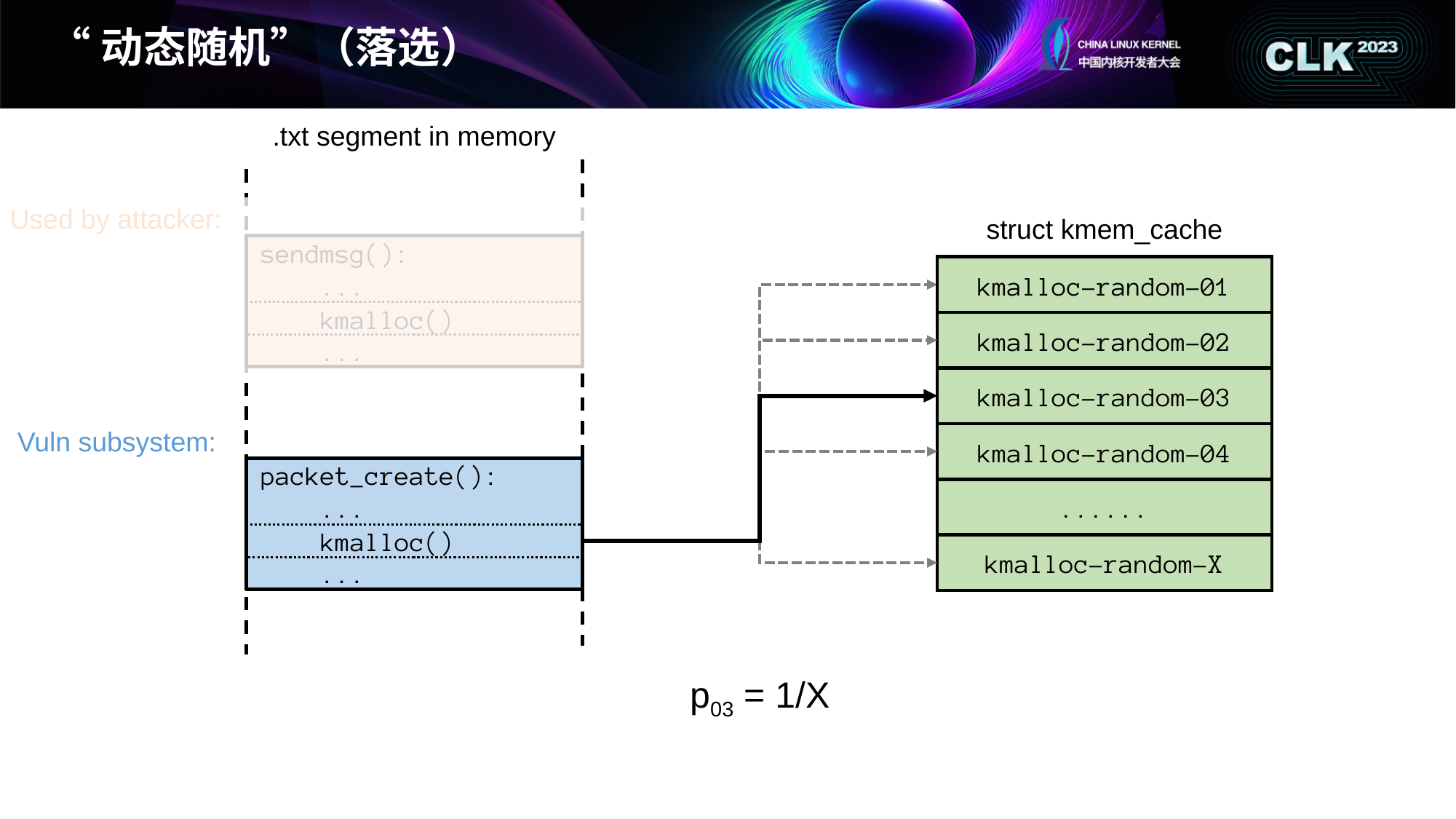

# “动态随机”（落选）
.txt segment in memory

struct kmem_cache
Used by attacker:
 sendmsg():
     ...

     ...
     kmalloc()
kmalloc-random-01
kmalloc-random-02
kmalloc-random-03
kmalloc-random-04
 Vuln subsystem:
 packet_create():
     ...

     ...
     kmalloc()
......
kmalloc-random-X
p03 = 1/X